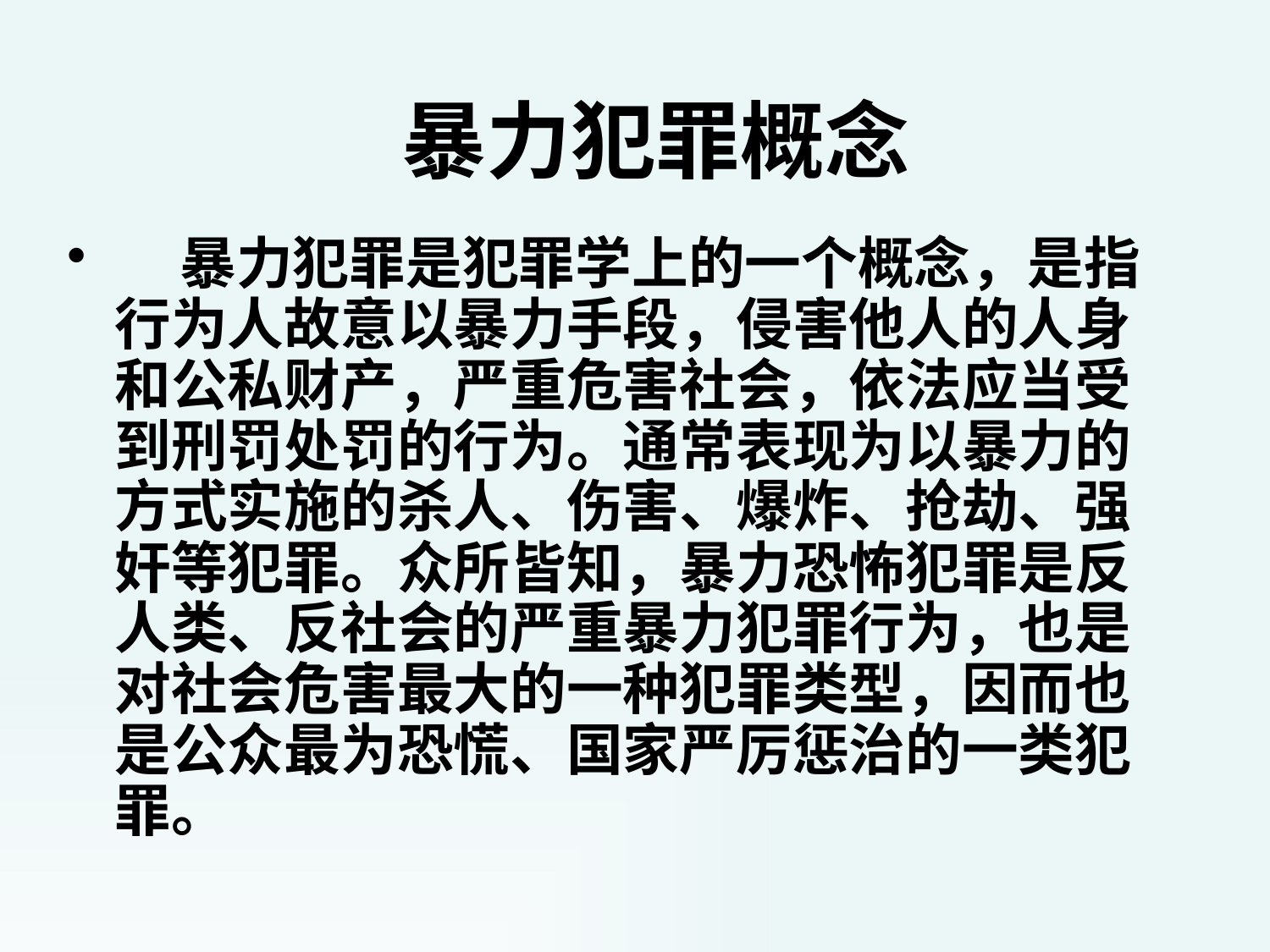

暴力犯罪概念
    暴力犯罪是犯罪学上的一个概念，是指行为人故意以暴力手段，侵害他人的人身和公私财产，严重危害社会，依法应当受到刑罚处罚的行为。通常表现为以暴力的方式实施的杀人、伤害、爆炸、抢劫、强奸等犯罪。众所皆知，暴力恐怖犯罪是反人类、反社会的严重暴力犯罪行为，也是对社会危害最大的一种犯罪类型，因而也是公众最为恐慌、国家严厉惩治的一类犯罪。